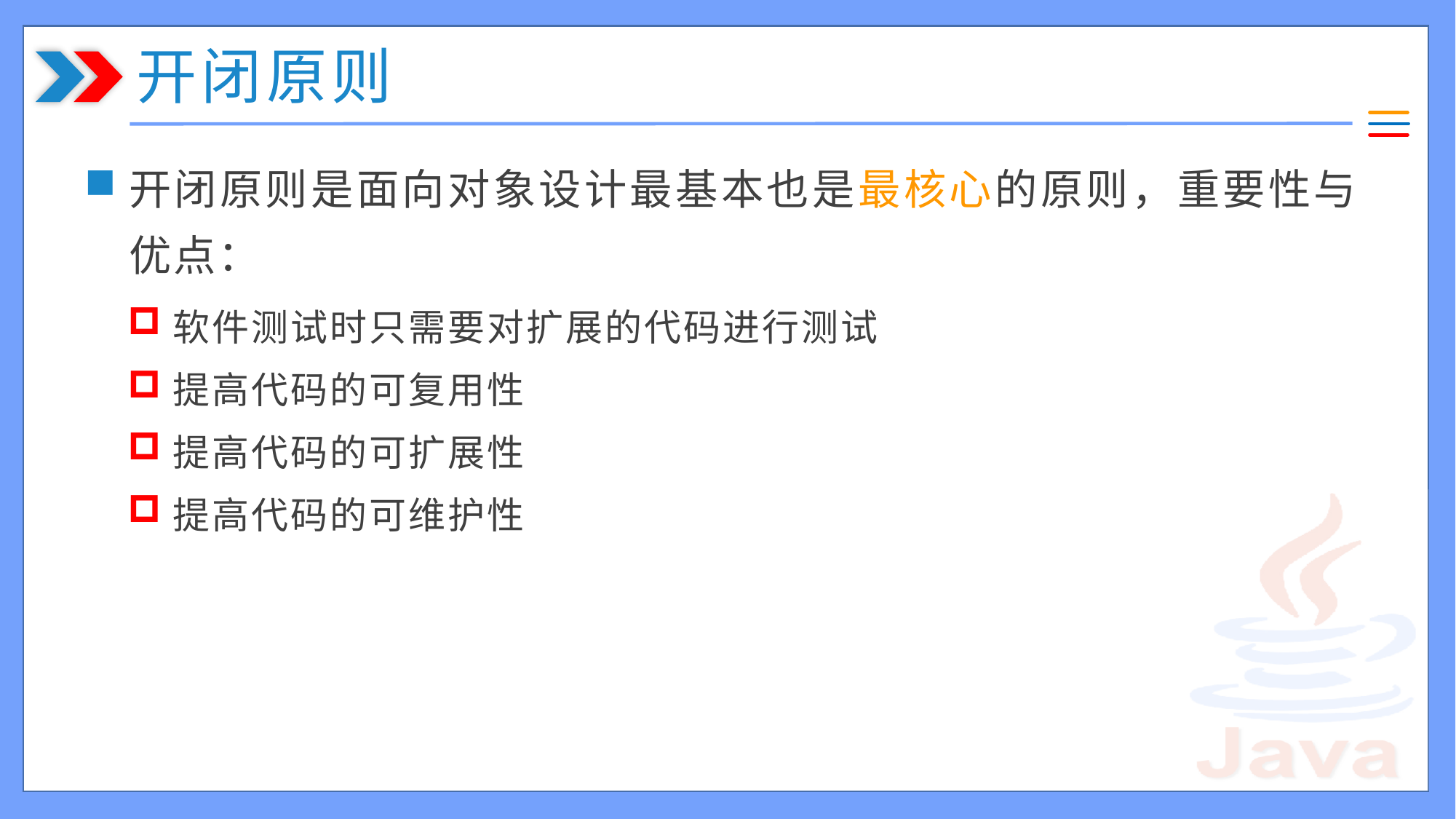

# 开闭原则
开闭原则是面向对象设计最基本也是最核心的原则，重要性与优点：
软件测试时只需要对扩展的代码进行测试
提高代码的可复用性
提高代码的可扩展性
提高代码的可维护性